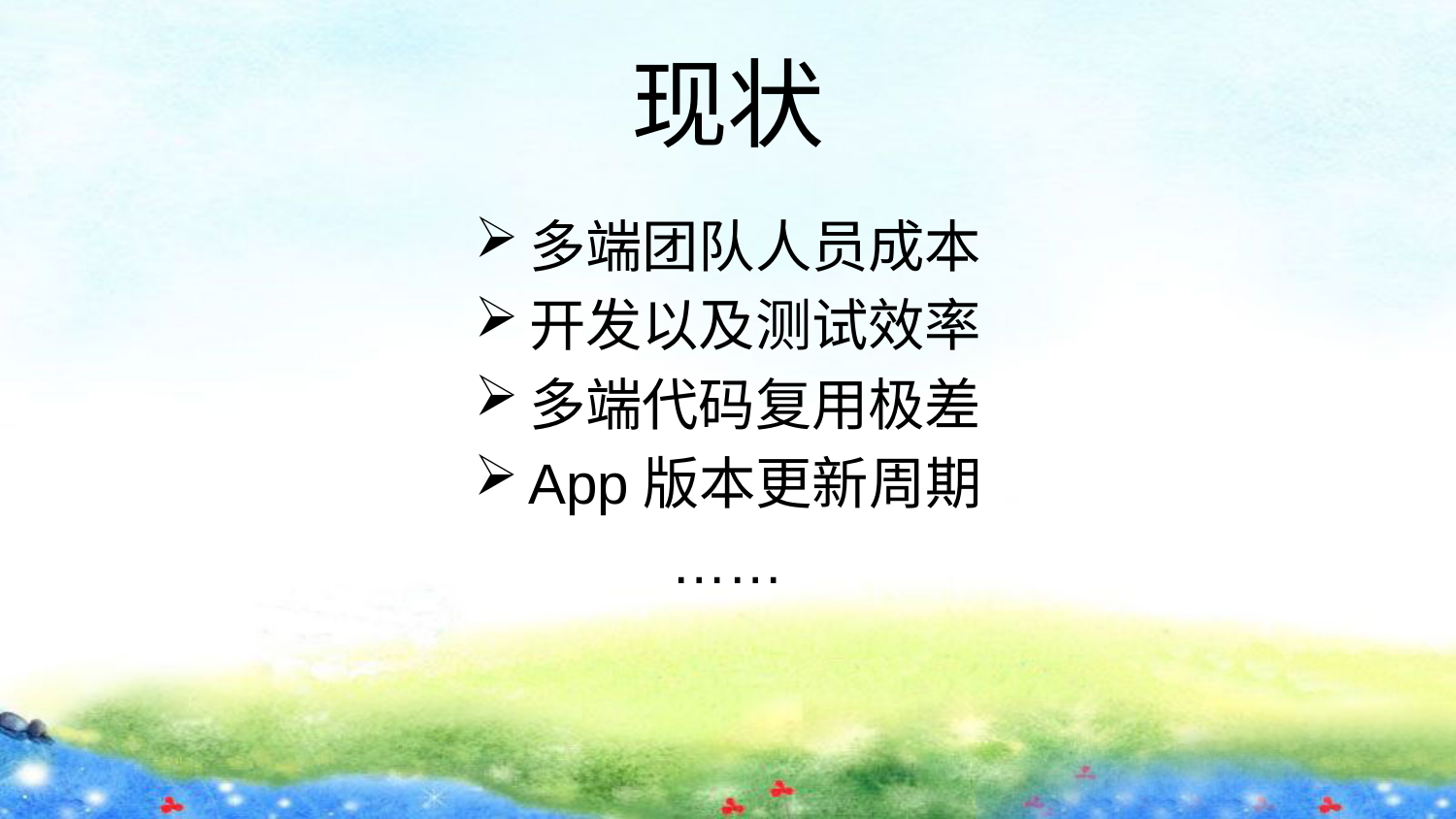

# 现状
多端团队人员成本
开发以及测试效率
多端代码复用极差
App版本更新周期
……